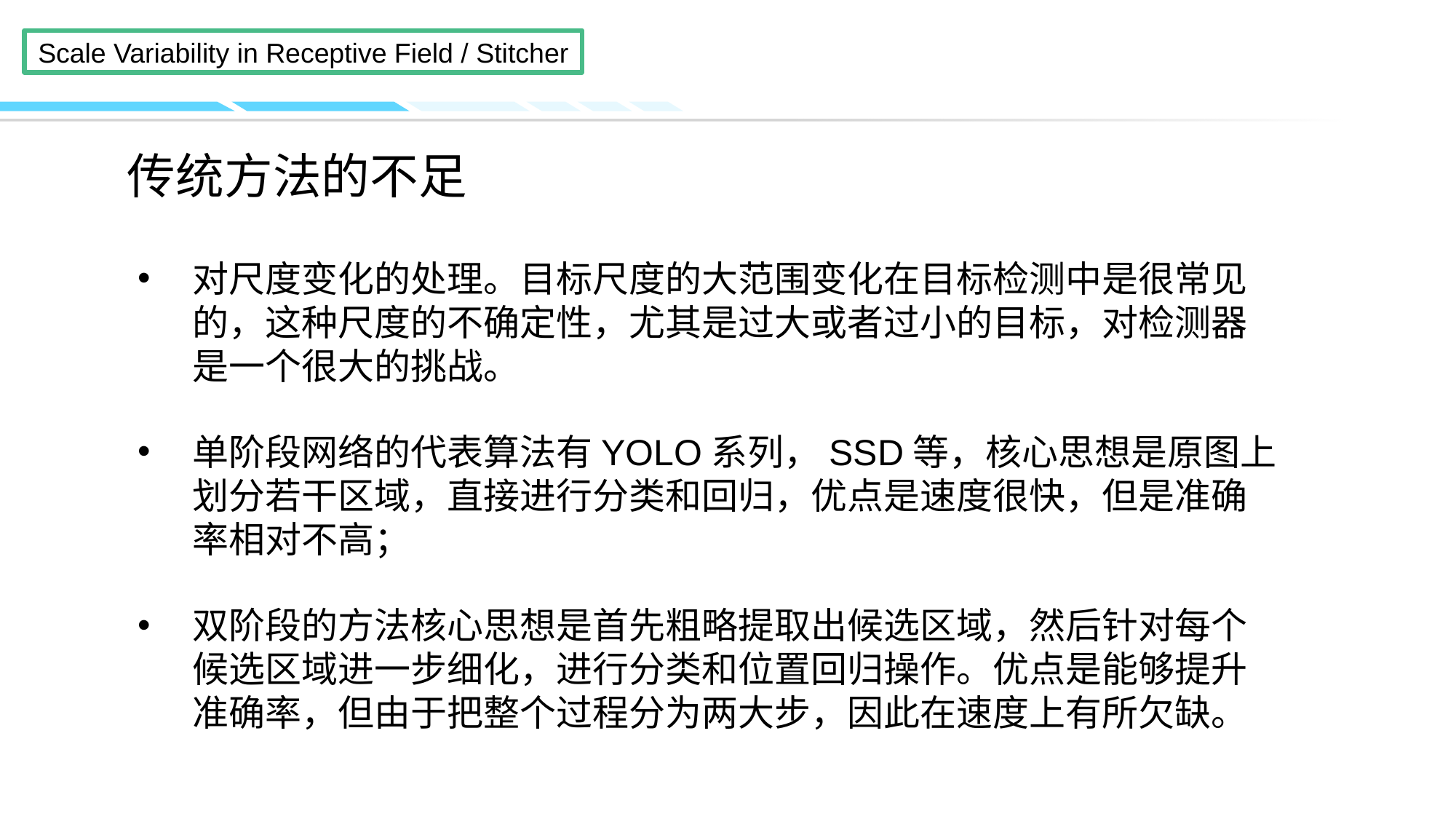

# 传统方法的不足
对尺度变化的处理。目标尺度的大范围变化在目标检测中是很常见的，这种尺度的不确定性，尤其是过大或者过小的目标，对检测器是一个很大的挑战。

单阶段网络的代表算法有YOLO系列，SSD等，核心思想是原图上划分若干区域，直接进行分类和回归，优点是速度很快，但是准确率相对不高；

双阶段的方法核心思想是首先粗略提取出候选区域，然后针对每个候选区域进一步细化，进行分类和位置回归操作。优点是能够提升准确率，但由于把整个过程分为两大步，因此在速度上有所欠缺。